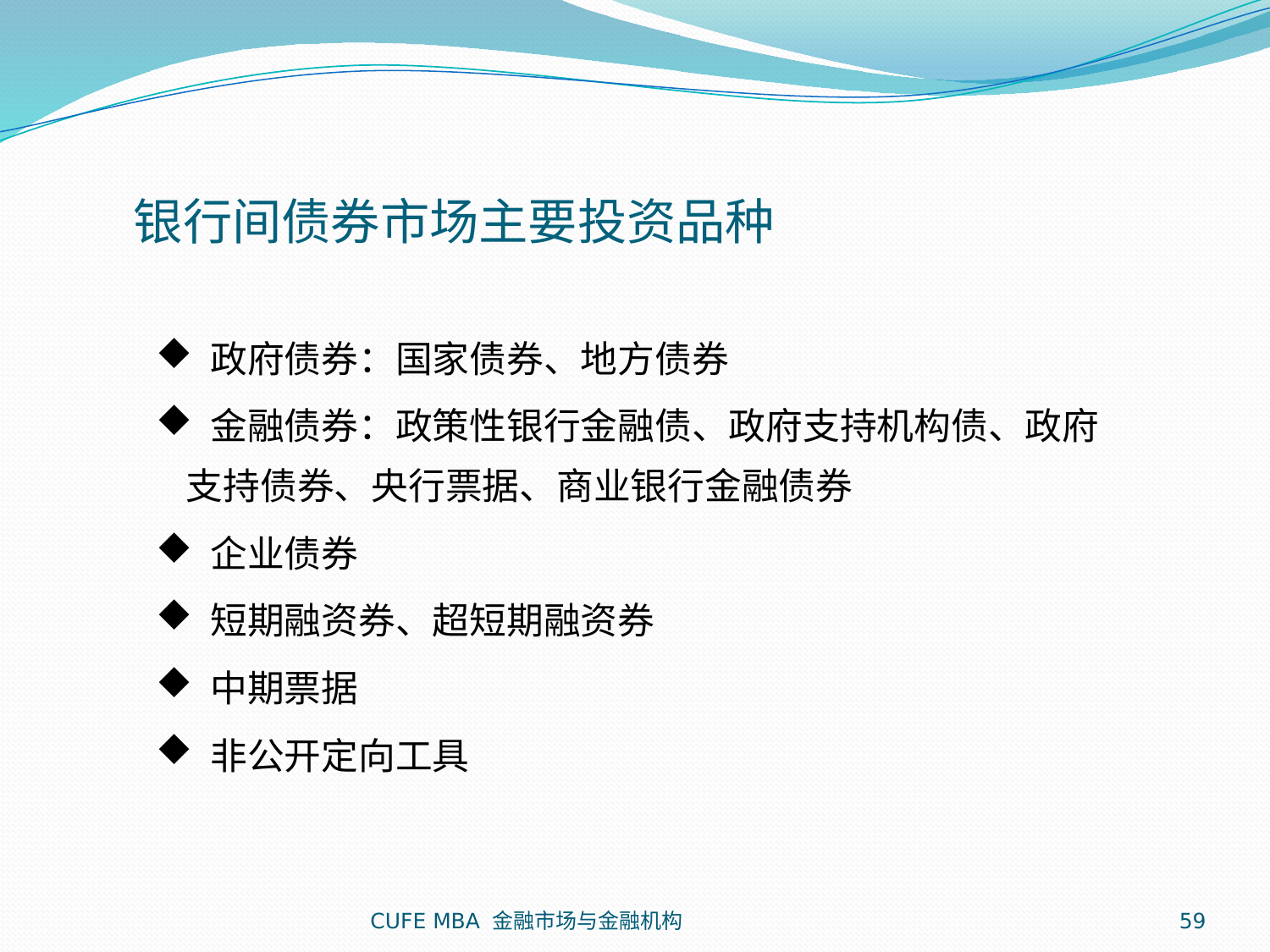

银行间债券市场主要投资品种
 政府债券：国家债券、地方债券
 金融债券：政策性银行金融债、政府支持机构债、政府支持债券、央行票据、商业银行金融债券
 企业债券
 短期融资券、超短期融资券
 中期票据
 非公开定向工具
CUFE MBA 金融市场与金融机构
59